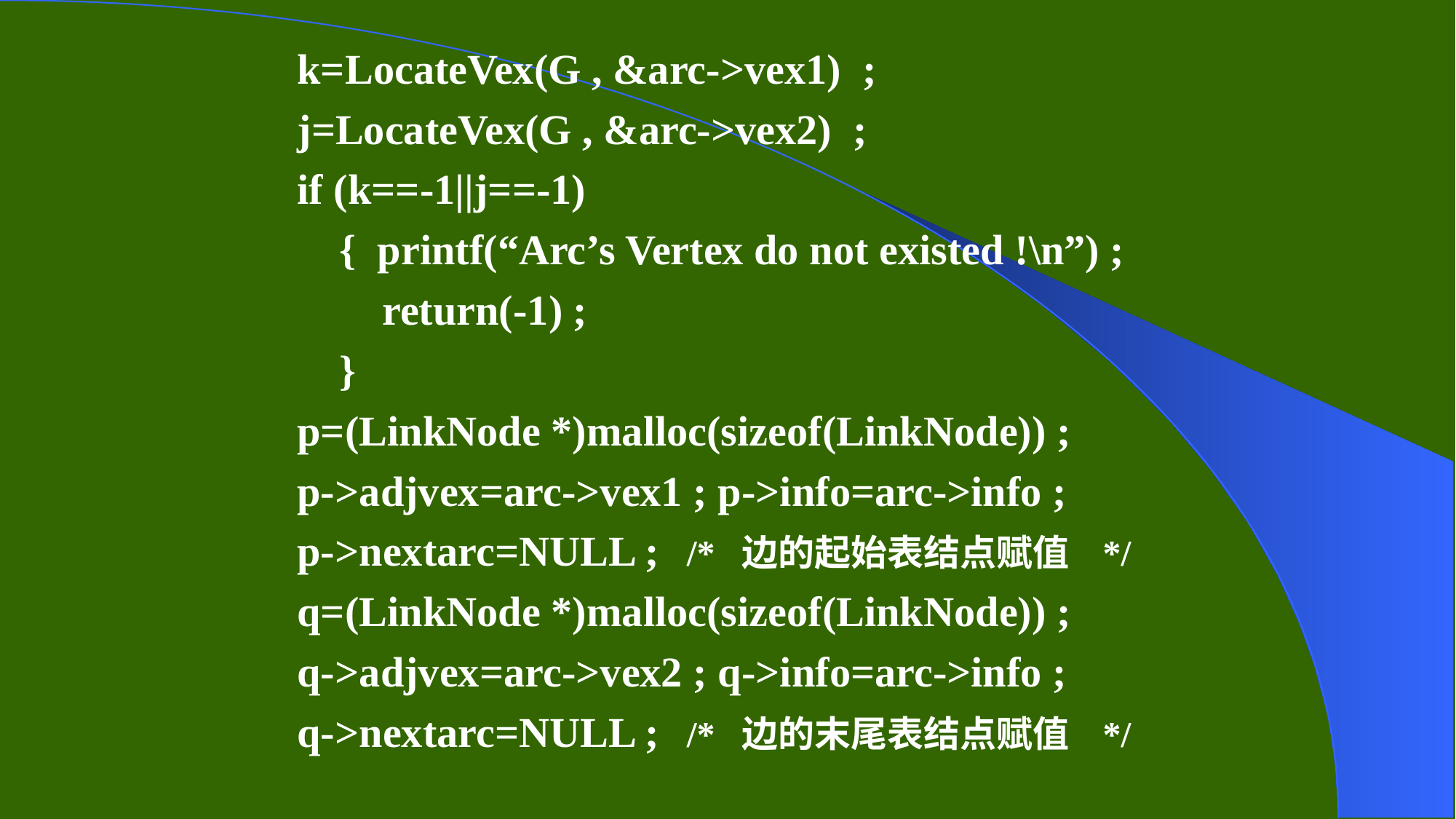

k=LocateVex(G , &arc->vex1)  ;
j=LocateVex(G , &arc->vex2)  ;
if (k==-1||j==-1)
{  printf(“Arc’s Vertex do not existed !\n”) ;
return(-1) ;
}
p=(LinkNode *)malloc(sizeof(LinkNode)) ;
p->adjvex=arc->vex1 ; p->info=arc->info ;
p->nextarc=NULL ;   /*  边的起始表结点赋值   */
q=(LinkNode *)malloc(sizeof(LinkNode)) ;
q->adjvex=arc->vex2 ; q->info=arc->info ;
q->nextarc=NULL ;   /*  边的末尾表结点赋值   */